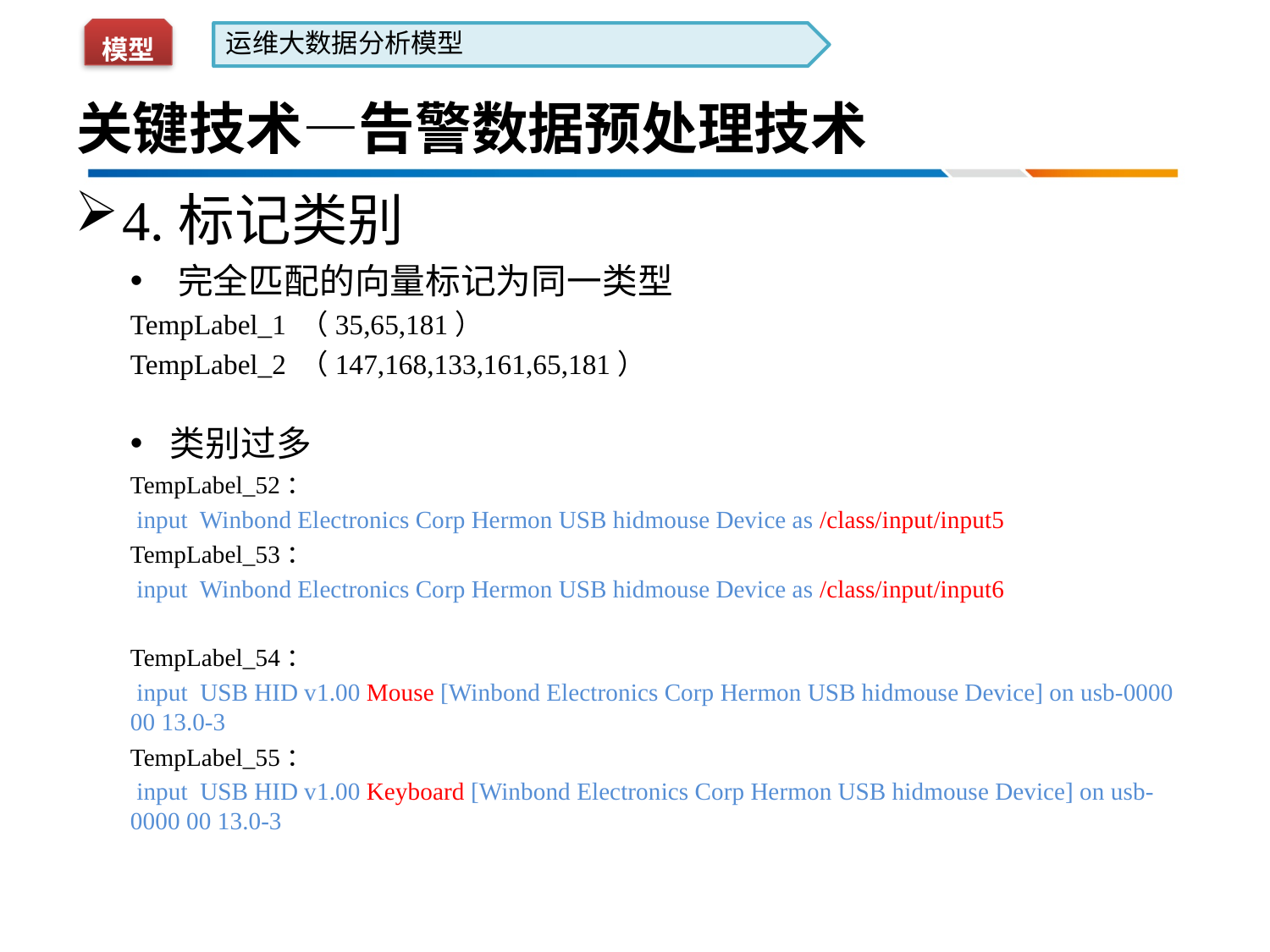

模型
运维大数据分析模型

# 关键技术—告警数据预处理技术
4.标记类别
完全匹配的向量标记为同一类型
TempLabel_1 （35,65,181）
TempLabel_2 （147,168,133,161,65,181）

类别过多
TempLabel_52：
 input  Winbond Electronics Corp Hermon USB hidmouse Device as /class/input/input5
TempLabel_53：
 input  Winbond Electronics Corp Hermon USB hidmouse Device as /class/input/input6

TempLabel_54：
 input  USB HID v1.00 Mouse [Winbond Electronics Corp Hermon USB hidmouse Device] on usb-0000 00 13.0-3
TempLabel_55：
 input  USB HID v1.00 Keyboard [Winbond Electronics Corp Hermon USB hidmouse Device] on usb-0000 00 13.0-3